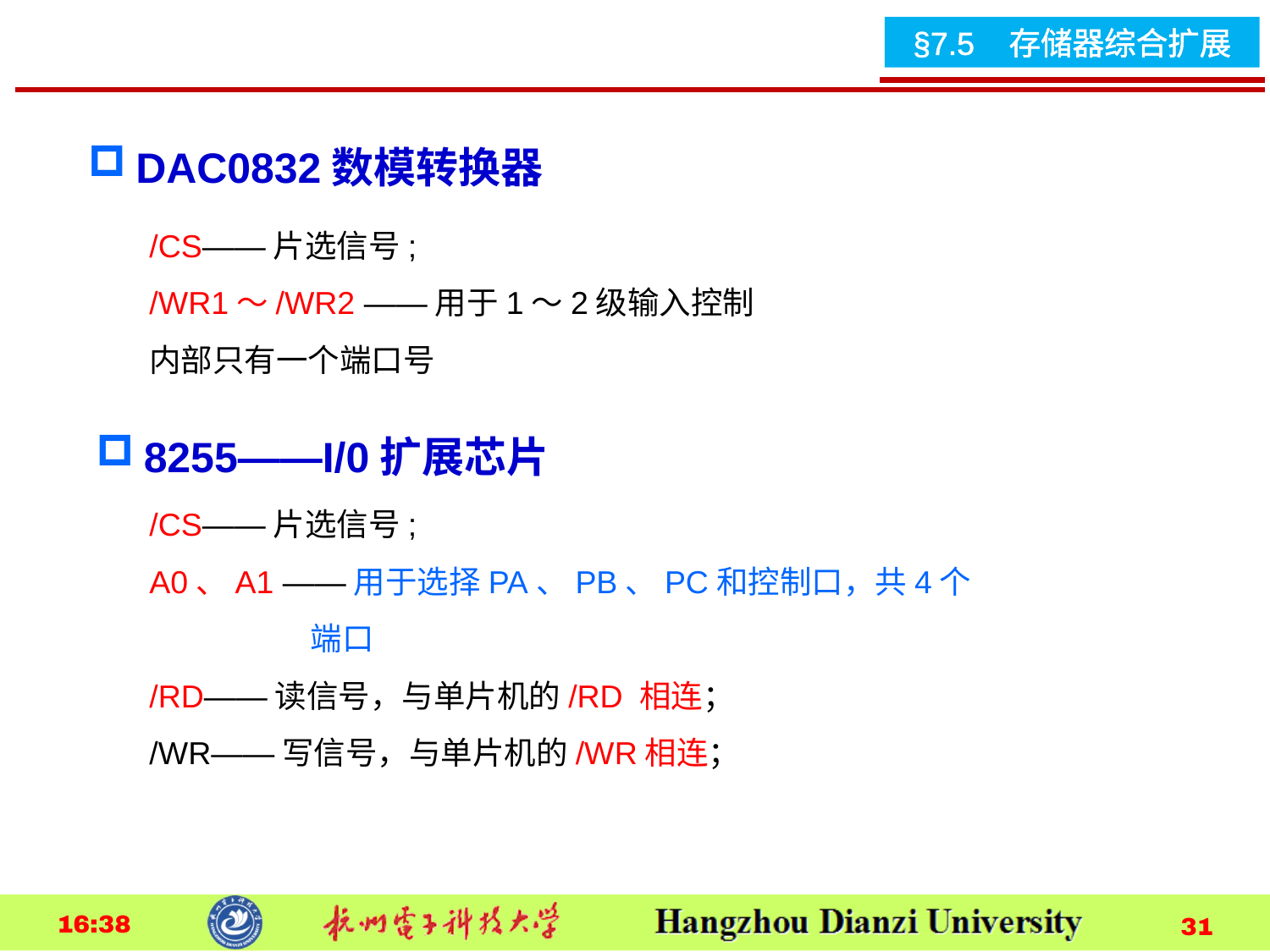

DAC0832数模转换器
/CS——片选信号;
/WR1～/WR2 ——用于1～2级输入控制
内部只有一个端口号
8255——I/0扩展芯片
/CS——片选信号;
A0、A1 ——用于选择PA、PB、PC和控制口，共4个端口
/RD——读信号，与单片机的/RD 相连；
/WR——写信号，与单片机的/WR相连；